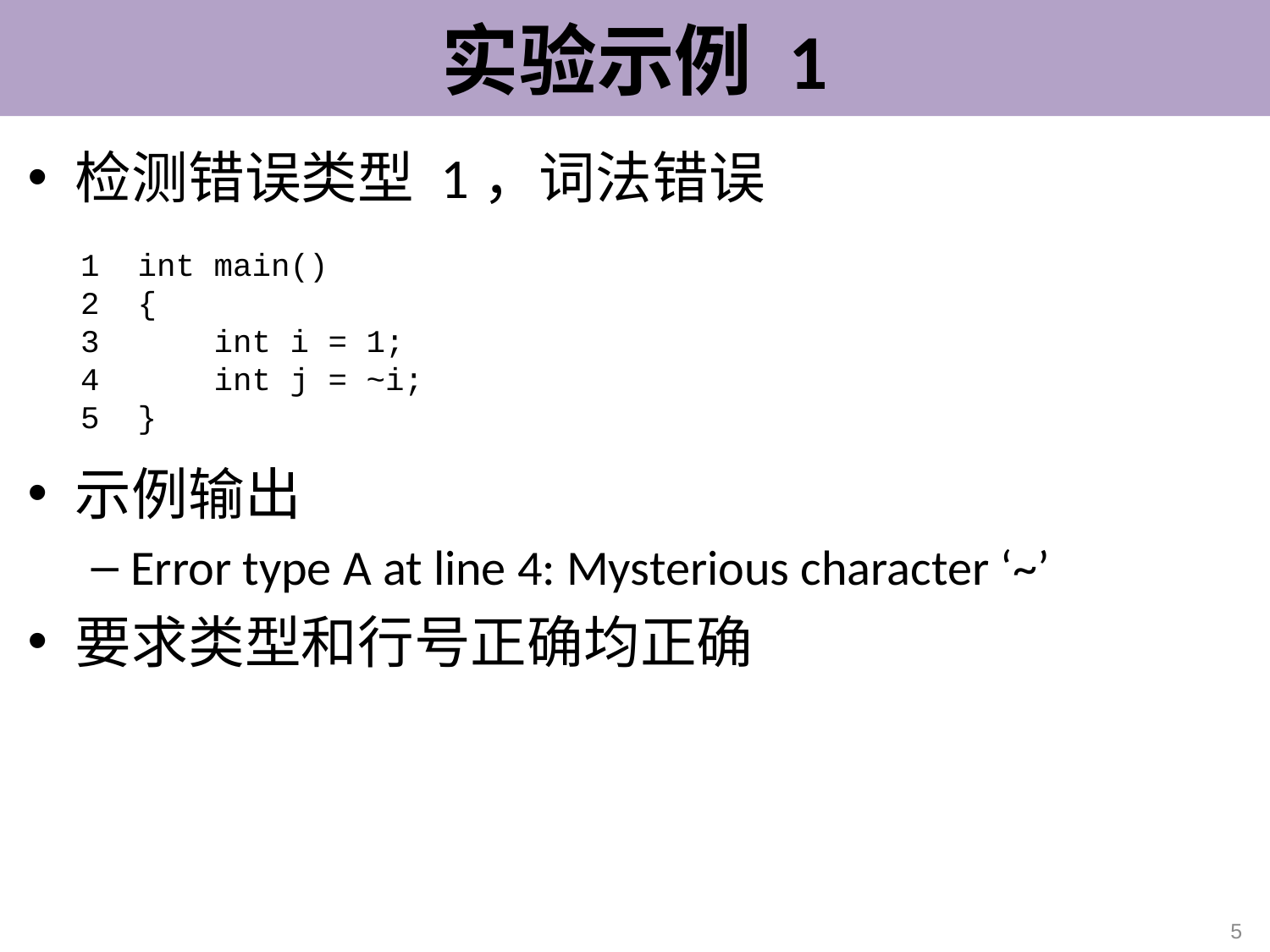

# 实验示例 1
检测错误类型 1，词法错误

示例输出
Error type A at line 4: Mysterious character ‘~’
要求类型和行号正确均正确

1  int main()
2  {
3      int i = 1;
4      int j = ~i;
5  }
5